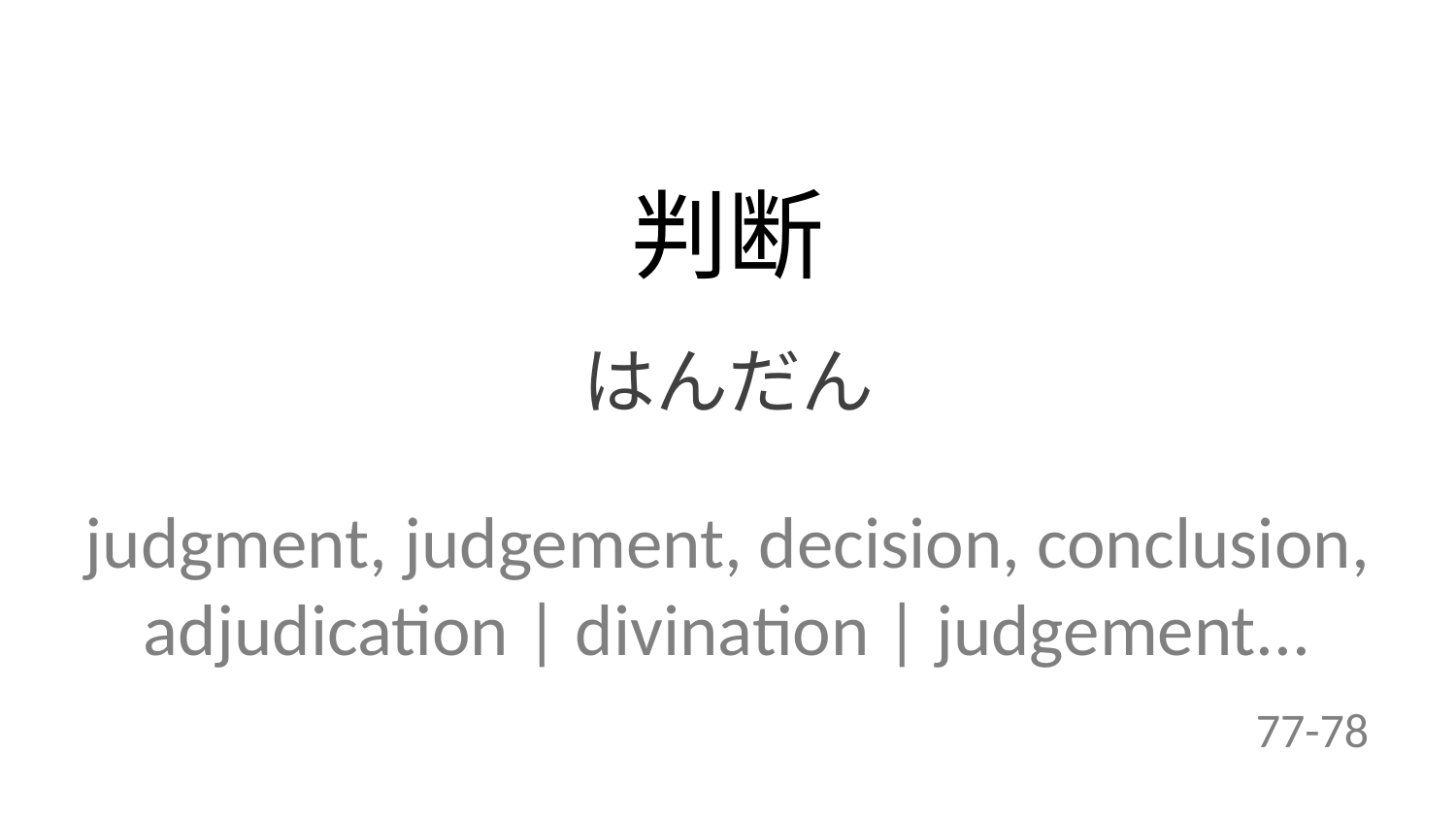

判断

はんだん
judgment, judgement, decision, conclusion, adjudication | divination | judgement...
77-78